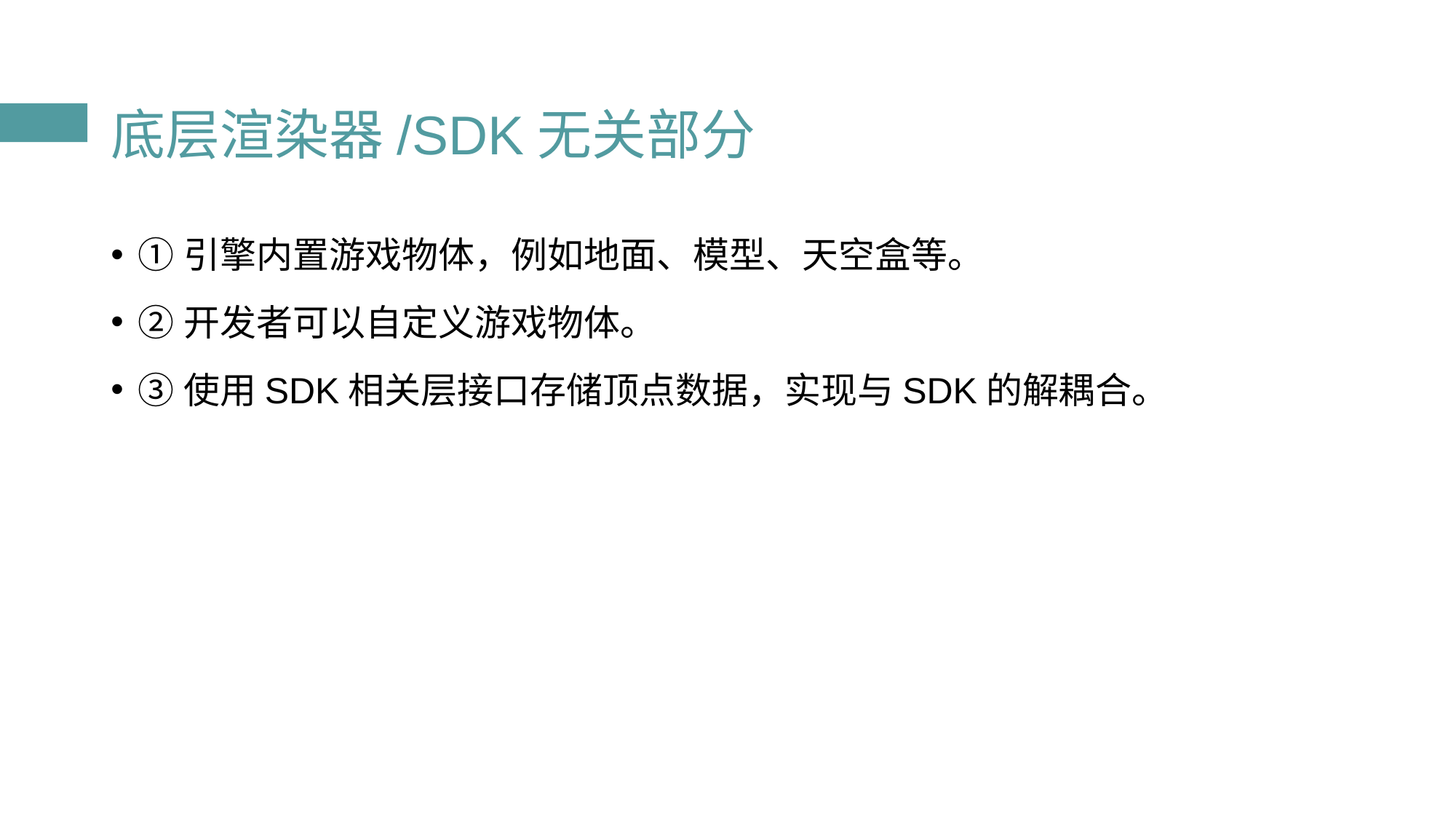

# 底层渲染器/SDK无关部分
①引擎内置游戏物体，例如地面、模型、天空盒等。
②开发者可以自定义游戏物体。
③使用SDK相关层接口存储顶点数据，实现与SDK的解耦合。